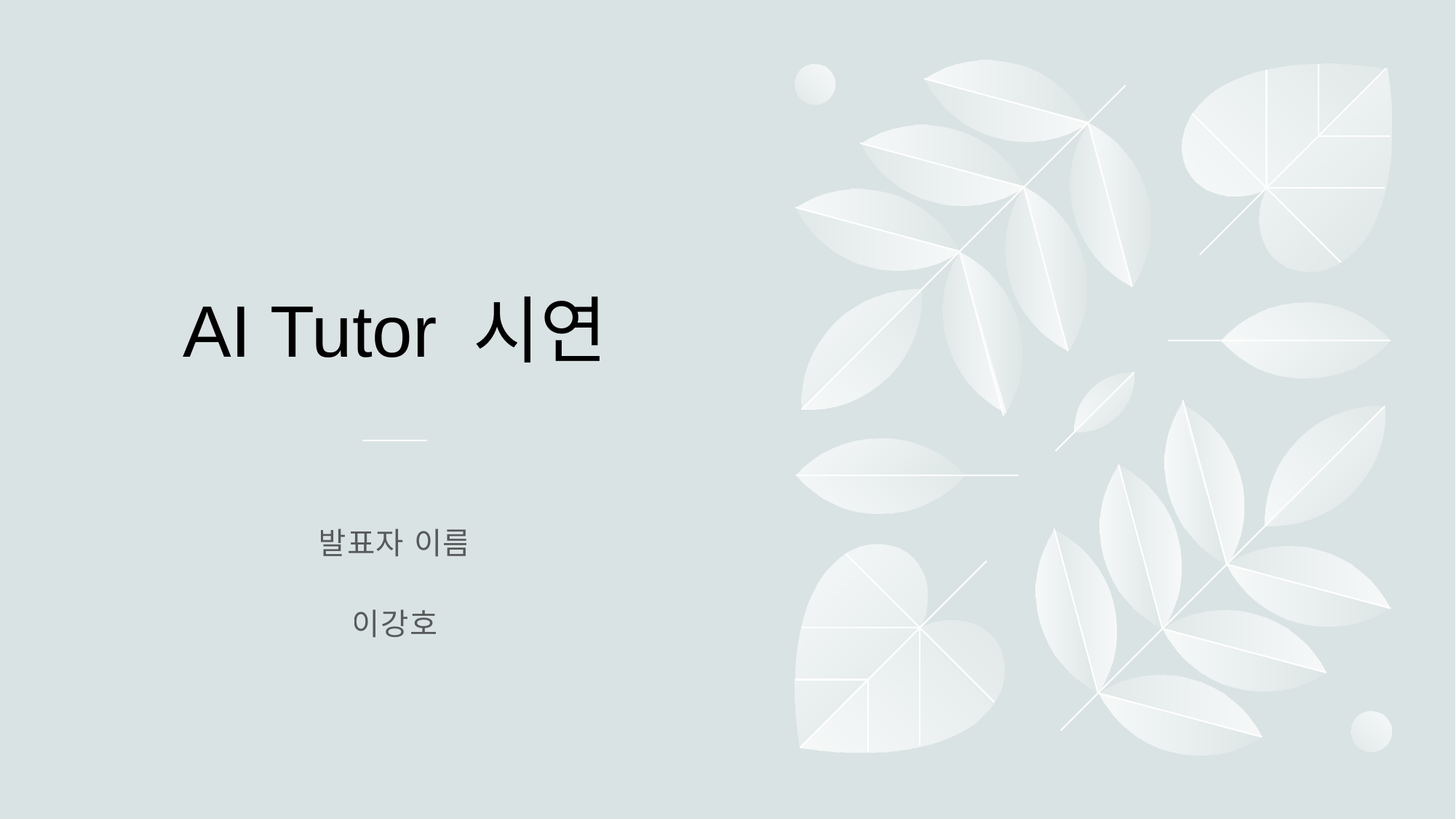

# AI Tutor 시연
발표자 이름
이강호